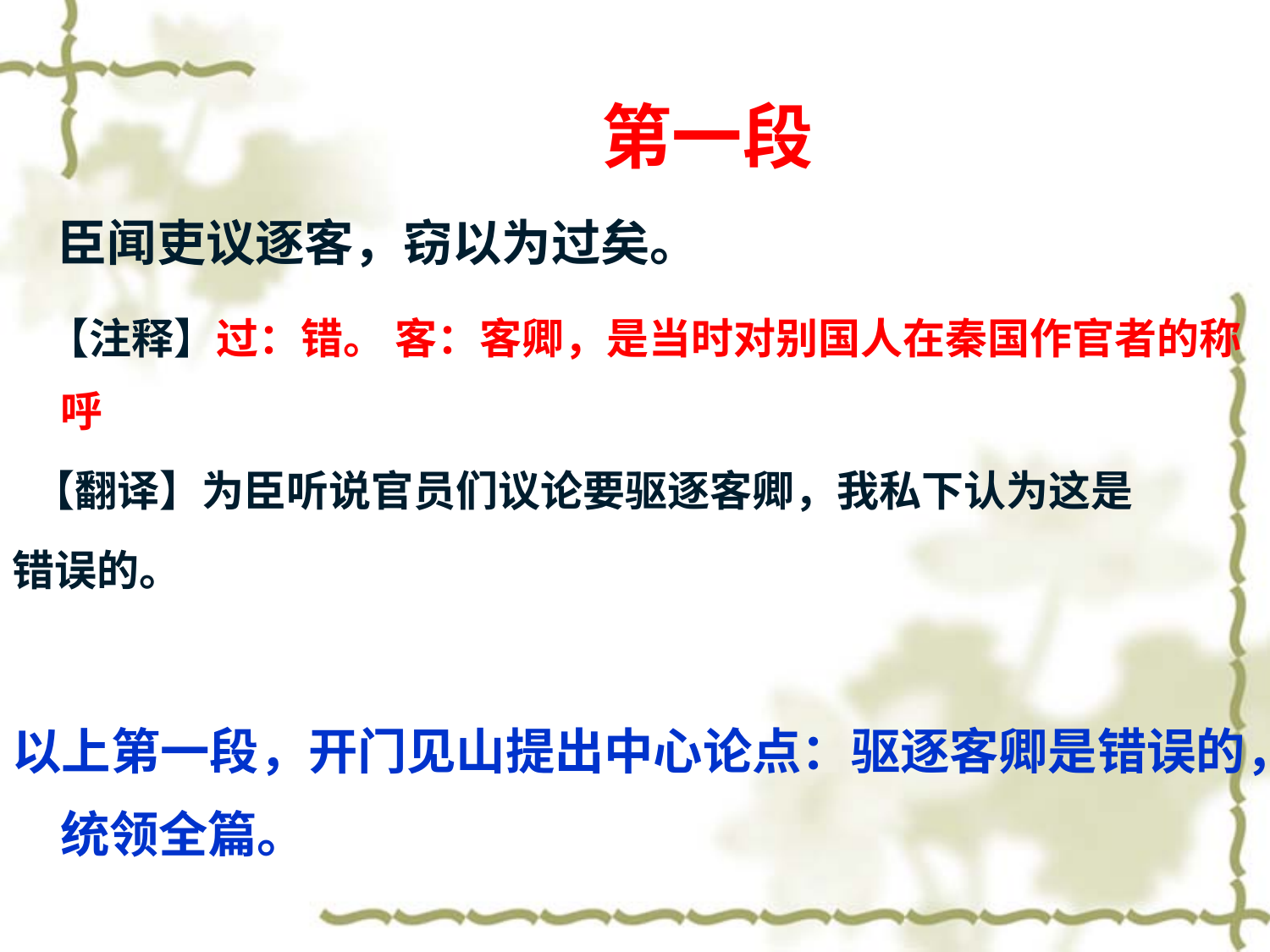

第一段
   臣闻吏议逐客，窃以为过矣。
  【注释】过：错。 客：客卿，是当时对别国人在秦国作官者的称呼
 【翻译】为臣听说官员们议论要驱逐客卿，我私下认为这是
错误的。

以上第一段，开门见山提出中心论点：驱逐客卿是错误的，统领全篇。

6